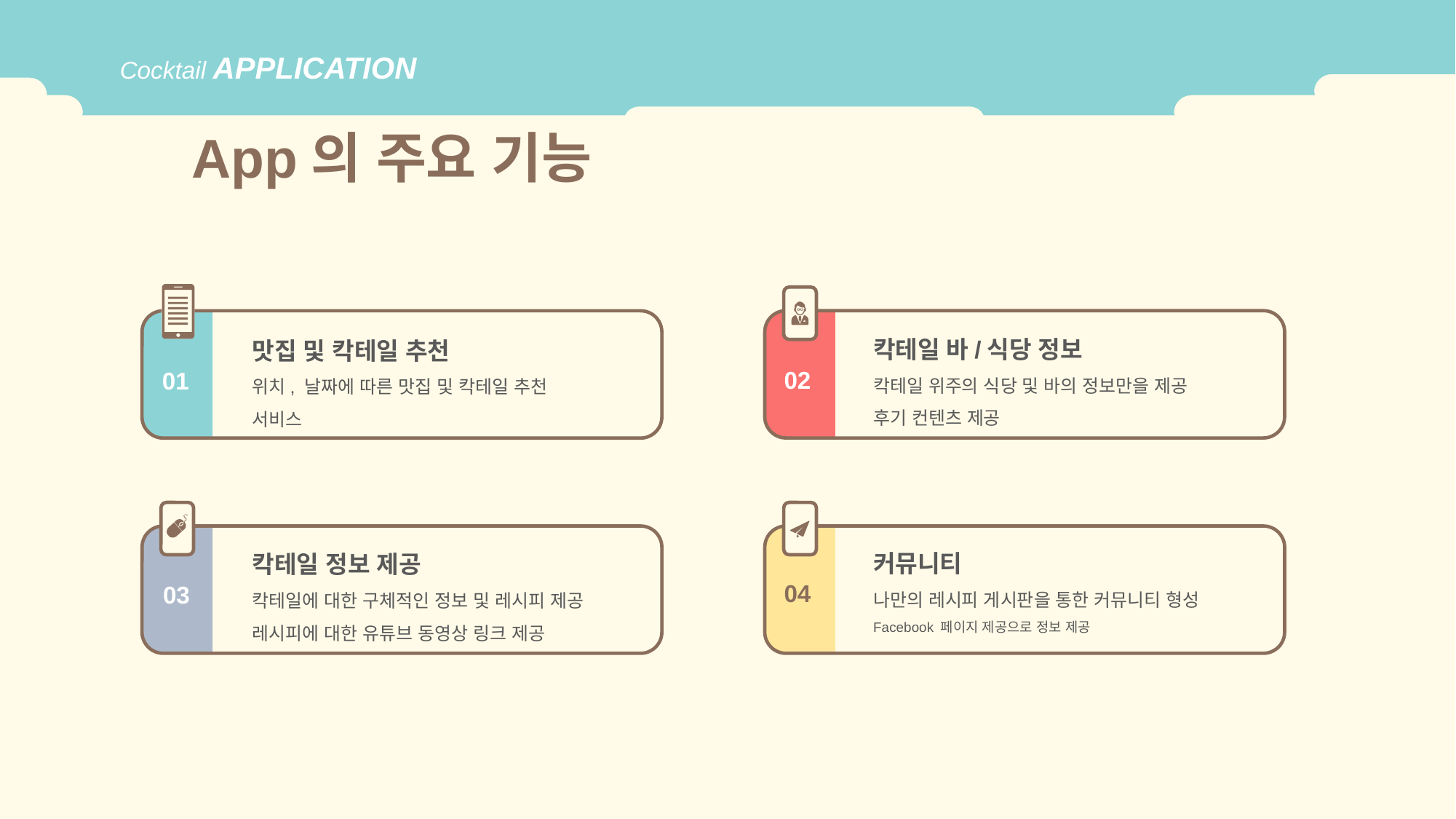

Cocktail APPLICATION
App의 주요 기능

칵테일 바/식당 정보
칵테일 위주의 식당 및 바의 정보만을 제공
후기 컨텐츠 제공
맛집 및 칵테일 추천
위치, 날짜에 따른 맛집 및 칵테일 추천
서비스
02
01

커뮤니티
나만의 레시피 게시판을 통한 커뮤니티 형성
Facebook 페이지 제공으로 정보 제공
칵테일 정보 제공
칵테일에 대한 구체적인 정보 및 레시피 제공
레시피에 대한 유튜브 동영상 링크 제공
04
03